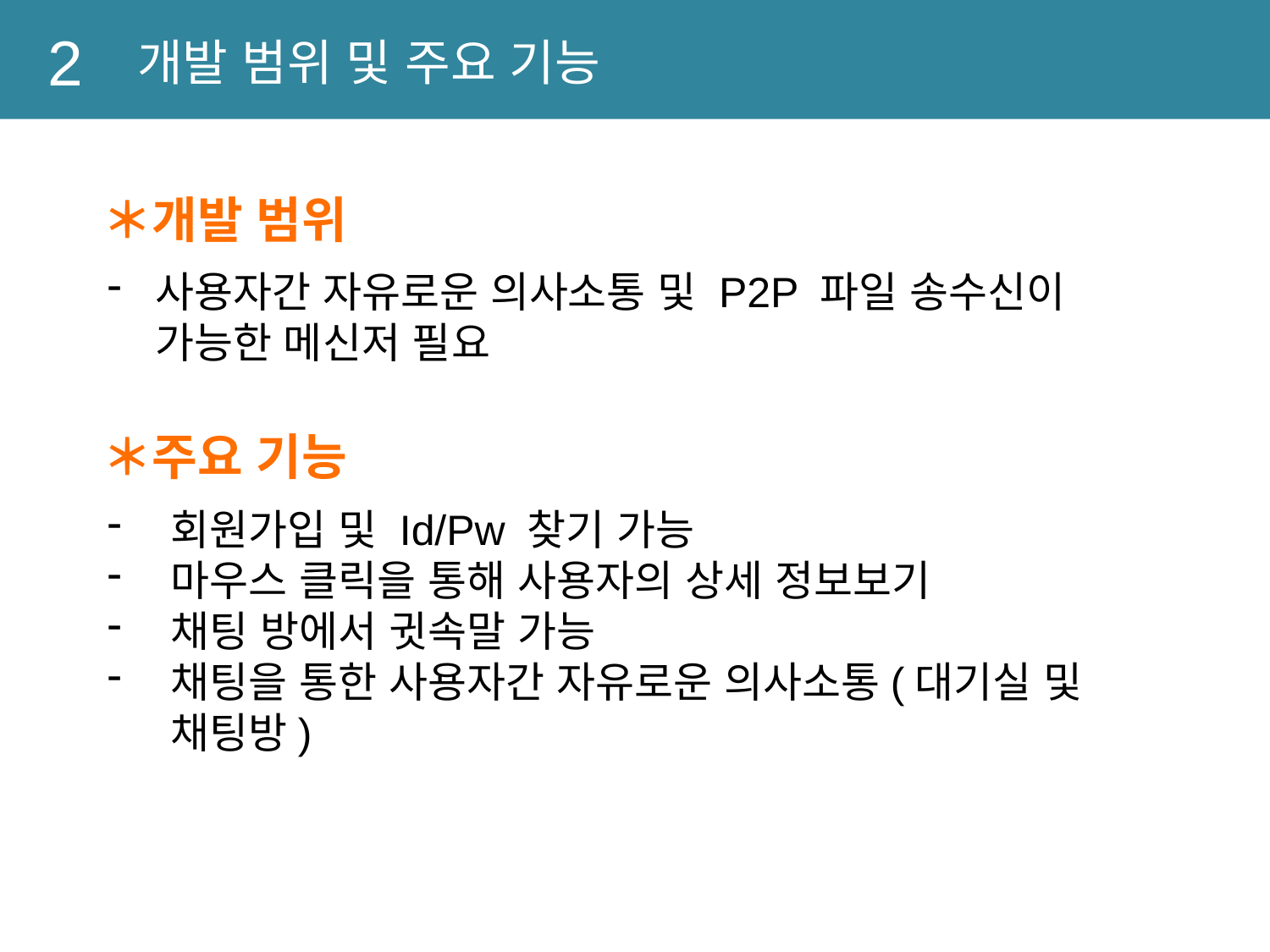

2.
개발 범위 및 주요 기능
＊개발 범위
사용자간 자유로운 의사소통 및 P2P 파일 송수신이 가능한 메신저 필요
＊주요 기능
회원가입 및 Id/Pw 찾기 가능
마우스 클릭을 통해 사용자의 상세 정보보기
채팅 방에서 귓속말 가능
채팅을 통한 사용자간 자유로운 의사소통(대기실 및 채팅방)